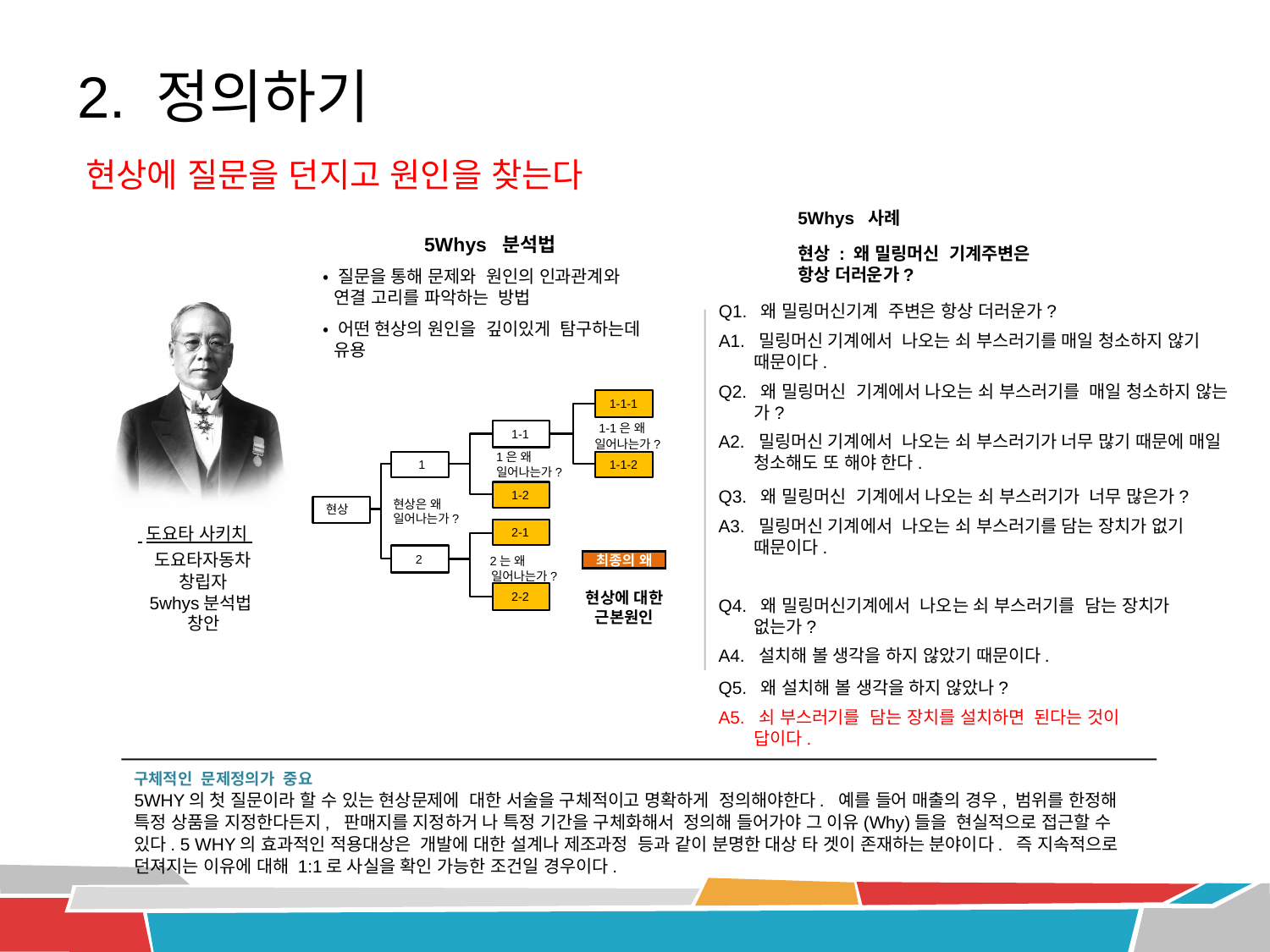

2. 정의하기
현상에 질문을 던지고 원인을 찾는다
5Whys  사례
현상 : 왜 밀링머신  기계주변은 항상 더러운가?
5Whys  분석법
• 질문을 통해 문제와  원인의 인과관계와  연결 고리를 파악하는  방법
• 어떤 현상의 원인을  깊이있게  탐구하는데  유용

Q1.  왜 밀링머신기계  주변은 항상 더러운가?
A1.  밀링머신 기계에서  나오는 쇠 부스러기를 매일 청소하지 않기 때문이다.

Q2.  왜 밀링머신  기계에서 나오는 쇠 부스러기를  매일 청소하지 않는가?
A2.  밀링머신 기계에서  나오는 쇠 부스러기가 너무 많기 때문에 매일 청소해도 또 해야 한다.

1-1-1

1-1은 왜 일어나는가?

1-1

1은 왜
일어나는가?

1
1-1-2

Q3.  왜 밀링머신  기계에서 나오는 쇠 부스러기가  너무 많은가?
A3.  밀링머신 기계에서  나오는 쇠 부스러기를 담는 장치가 없기 때문이다.
1-2
현상은 왜 일어나는가?

현상

 도요타 사키치
도요타자동차 창립자
5whys분석법  창안
2-1

최종의 왜
2
2는 왜 일어나는가?

현상에 대한
근본원인
2-2
Q4.  왜 밀링머신기계에서  나오는 쇠 부스러기를  담는 장치가 없는가?
A4.  설치해 볼 생각을 하지 않았기 때문이다.
Q5.  왜 설치해 볼 생각을 하지 않았나?
A5.  쇠 부스러기를  담는 장치를 설치하면  된다는 것이 답이다.

구체적인  문제정의가  중요
5WHY의 첫 질문이라 할 수 있는 현상문제에  대한 서술을 구체적이고 명확하게  정의해야한다.  예를 들어 매출의 경우, 범위를 한정해 특정 상품을 지정한다든지,  판매지를 지정하거 나 특정 기간을 구체화해서  정의해 들어가야 그 이유(Why)들을  현실적으로 접근할 수 있다. 5 WHY의 효과적인 적용대상은  개발에 대한 설계나 제조과정  등과 같이 분명한 대상 타 겟이 존재하는 분야이다.  즉 지속적으로  던져지는 이유에 대해 1:1로 사실을 확인 가능한 조건일 경우이다.